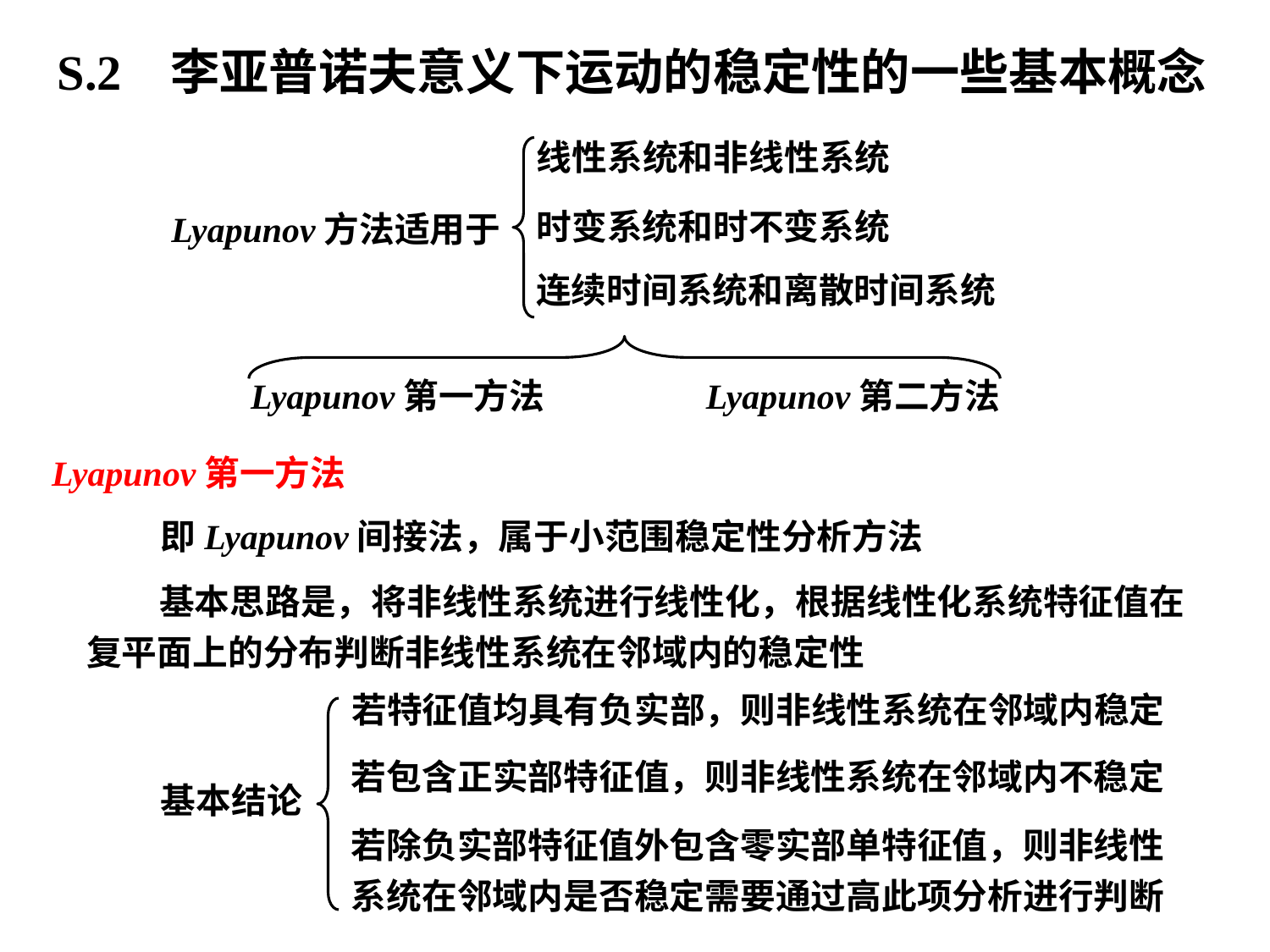

S.2   李亚普诺夫意义下运动的稳定性的一些基本概念
线性系统和非线性系统

时变系统和时不变系统
Lyapunov方法适用于
连续时间系统和离散时间系统
Lyapunov第一方法                   Lyapunov第二方法
Lyapunov第一方法
即Lyapunov间接法，属于小范围稳定性分析方法
        基本思路是，将非线性系统进行线性化，根据线性化系统特征值在复平面上的分布判断非线性系统在邻域内的稳定性
若特征值均具有负实部，则非线性系统在邻域内稳定

若包含正实部特征值，则非线性系统在邻域内不稳定
基本结论
若除负实部特征值外包含零实部单特征值，则非线性系统在邻域内是否稳定需要通过高此项分析进行判断